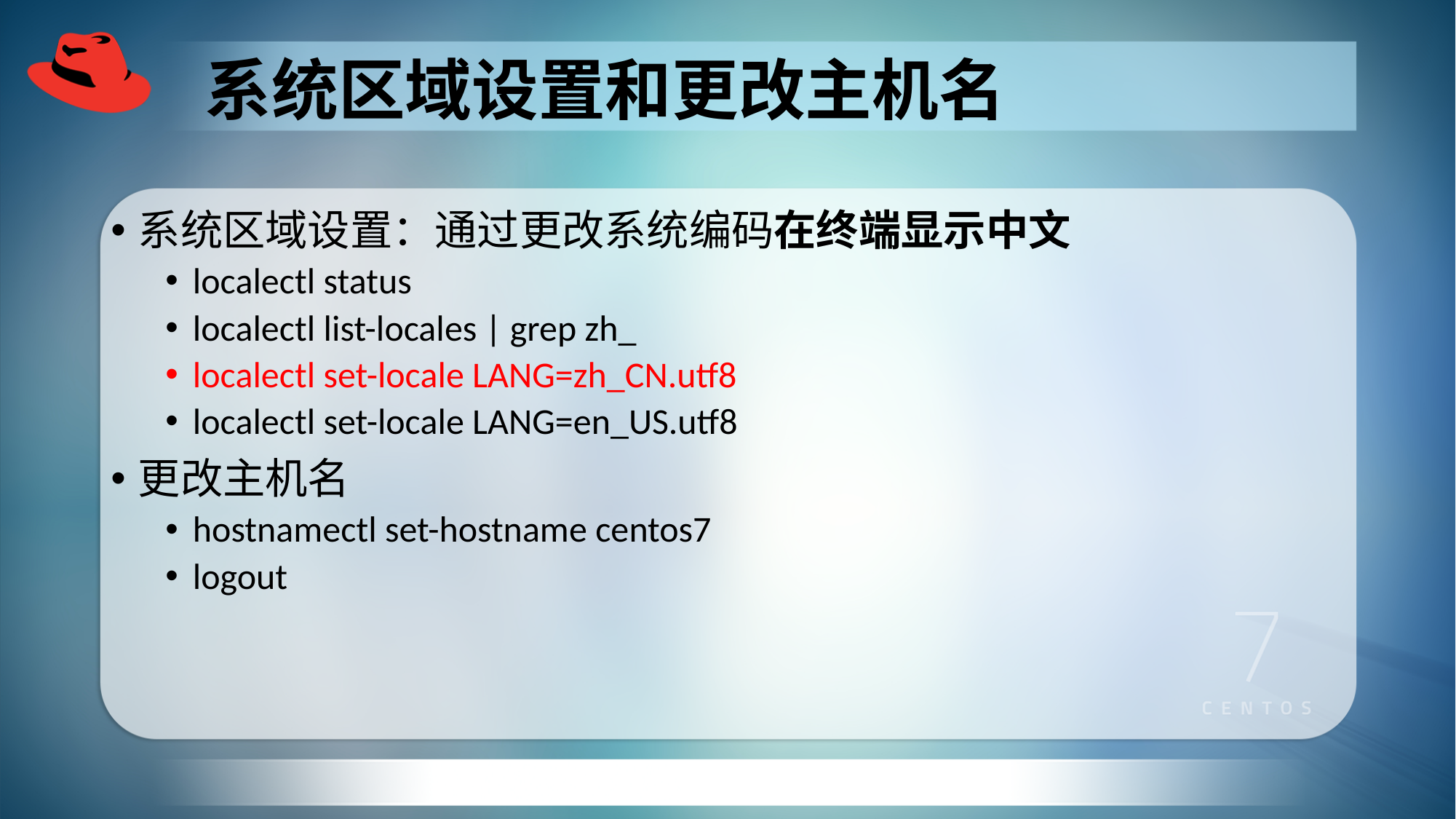

# 系统区域设置和更改主机名
系统区域设置：通过更改系统编码在终端显示中文
localectl status
localectl list-locales | grep zh_
localectl set-locale LANG=zh_CN.utf8
localectl set-locale LANG=en_US.utf8
更改主机名
hostnamectl set-hostname centos7
logout